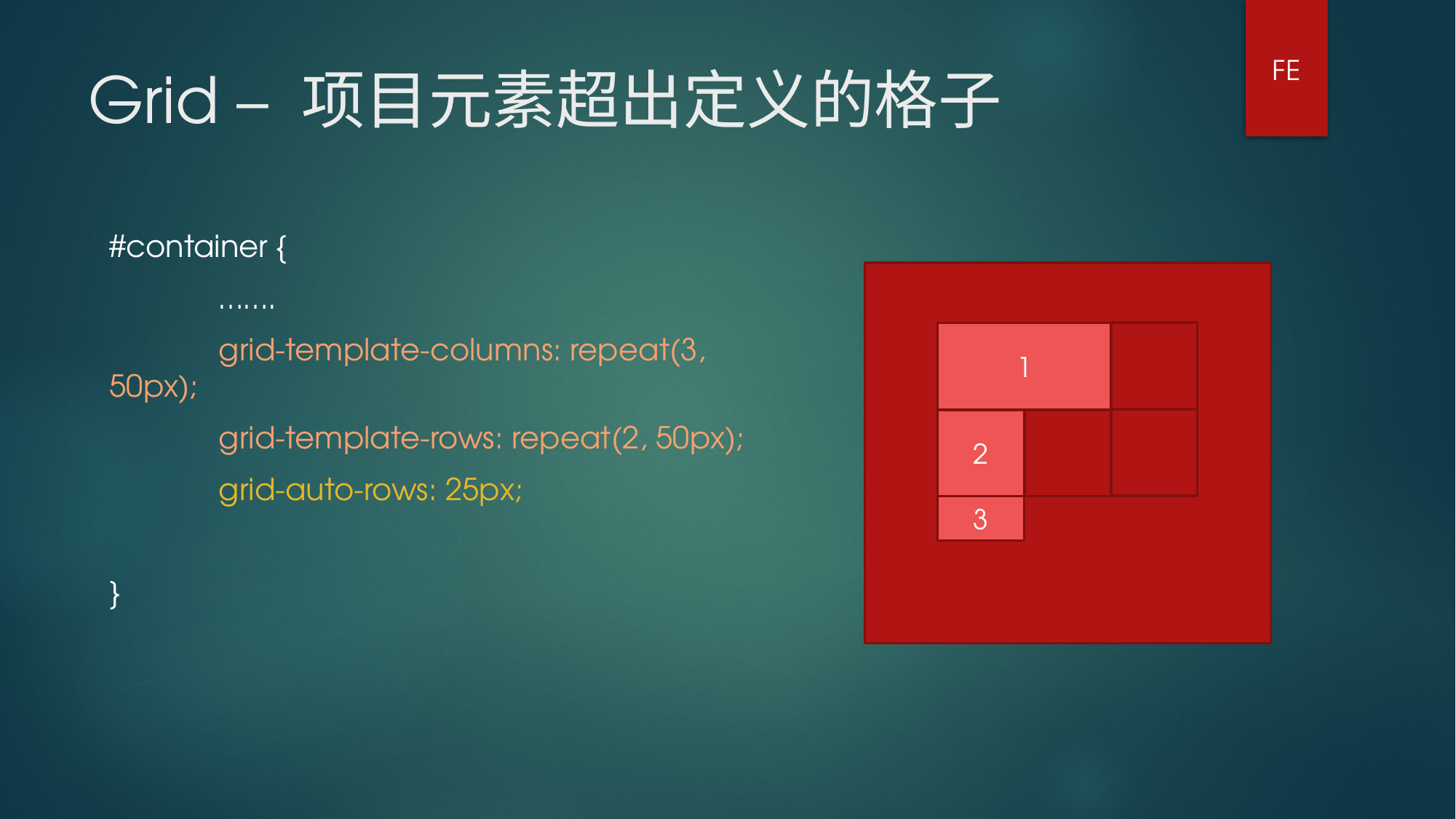

FE
# Grid – 项目元素超出定义的格子
#container {
	…….
	grid-template-columns: repeat(3, 50px);
 	grid-template-rows: repeat(2, 50px);
 	grid-auto-rows: 25px;

}

1

2

3